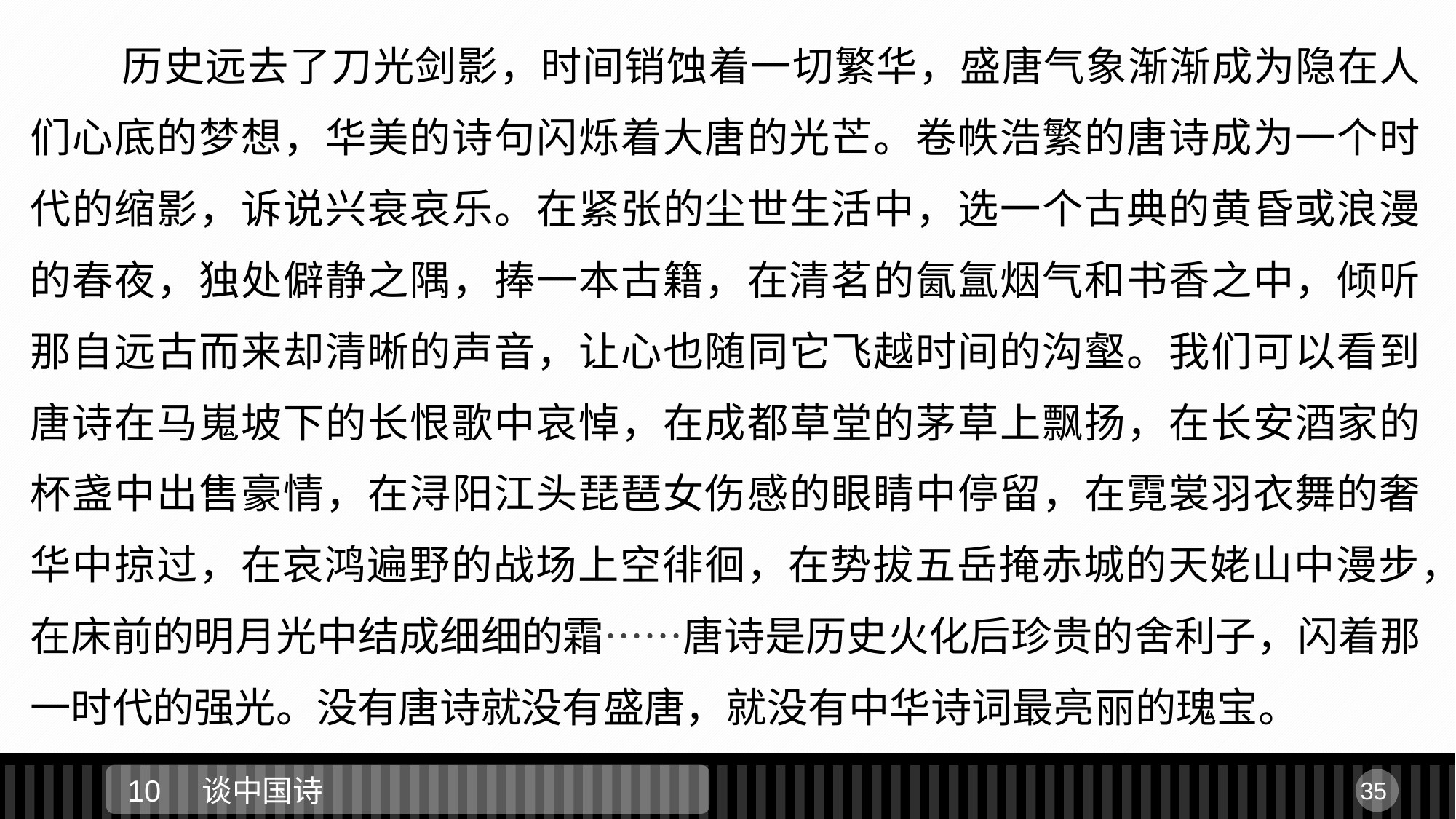

历史远去了刀光剑影，时间销蚀着一切繁华，盛唐气象渐渐成为隐在人们心底的梦想，华美的诗句闪烁着大唐的光芒。卷帙浩繁的唐诗成为一个时代的缩影，诉说兴衰哀乐。在紧张的尘世生活中，选一个古典的黄昏或浪漫的春夜，独处僻静之隅，捧一本古籍，在清茗的氤氲烟气和书香之中，倾听那自远古而来却清晰的声音，让心也随同它飞越时间的沟壑。我们可以看到唐诗在马嵬坡下的长恨歌中哀悼，在成都草堂的茅草上飘扬，在长安酒家的杯盏中出售豪情，在浔阳江头琵琶女伤感的眼睛中停留，在霓裳羽衣舞的奢华中掠过，在哀鸿遍野的战场上空徘徊，在势拔五岳掩赤城的天姥山中漫步，在床前的明月光中结成细细的霜……唐诗是历史火化后珍贵的舍利子，闪着那一时代的强光。没有唐诗就没有盛唐，就没有中华诗词最亮丽的瑰宝。